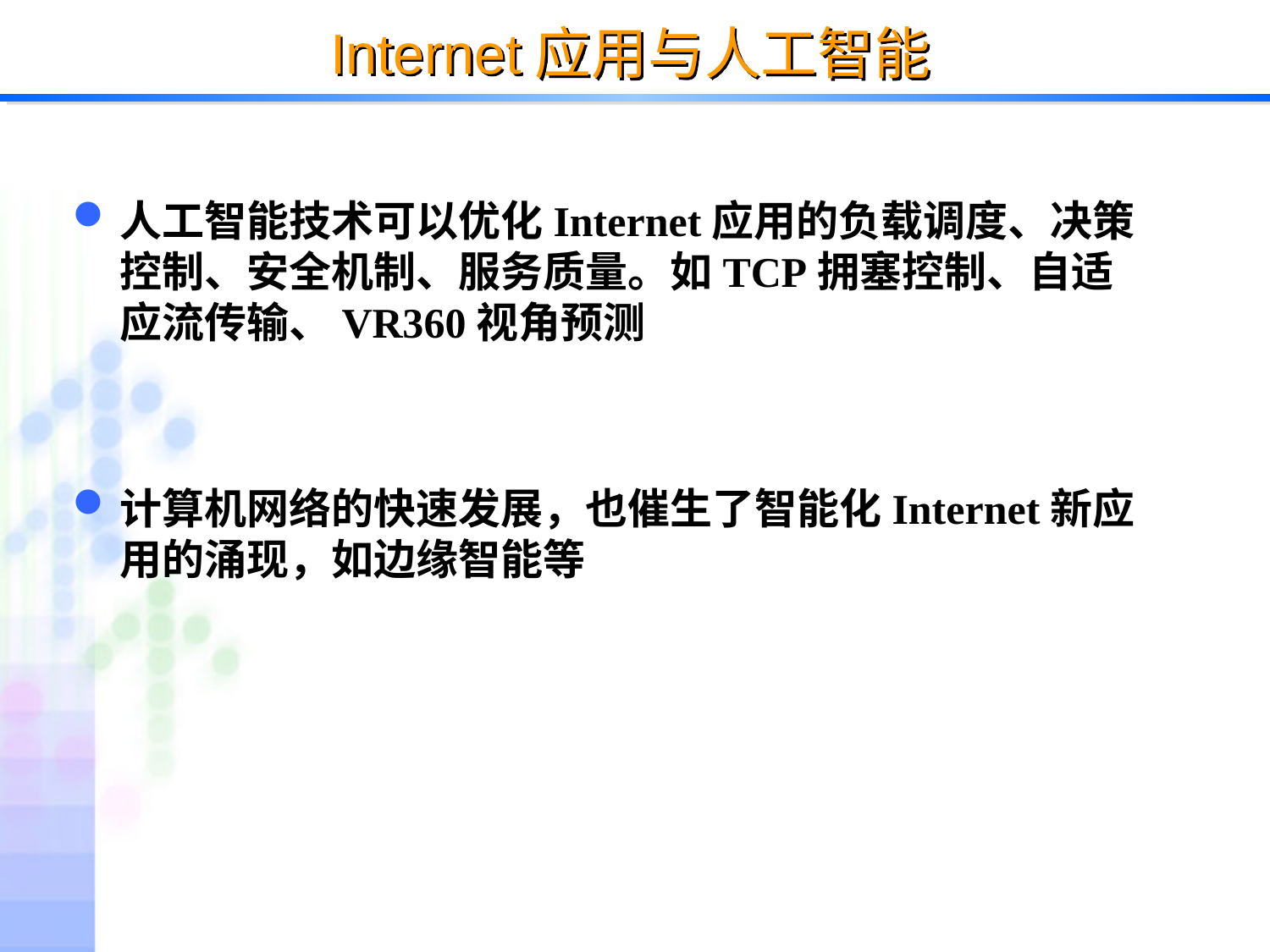

# Internet应用与人工智能
人工智能技术可以优化Internet应用的负载调度、决策控制、安全机制、服务质量。如TCP拥塞控制、自适应流传输、VR360视角预测
计算机网络的快速发展，也催生了智能化Internet新应用的涌现，如边缘智能等